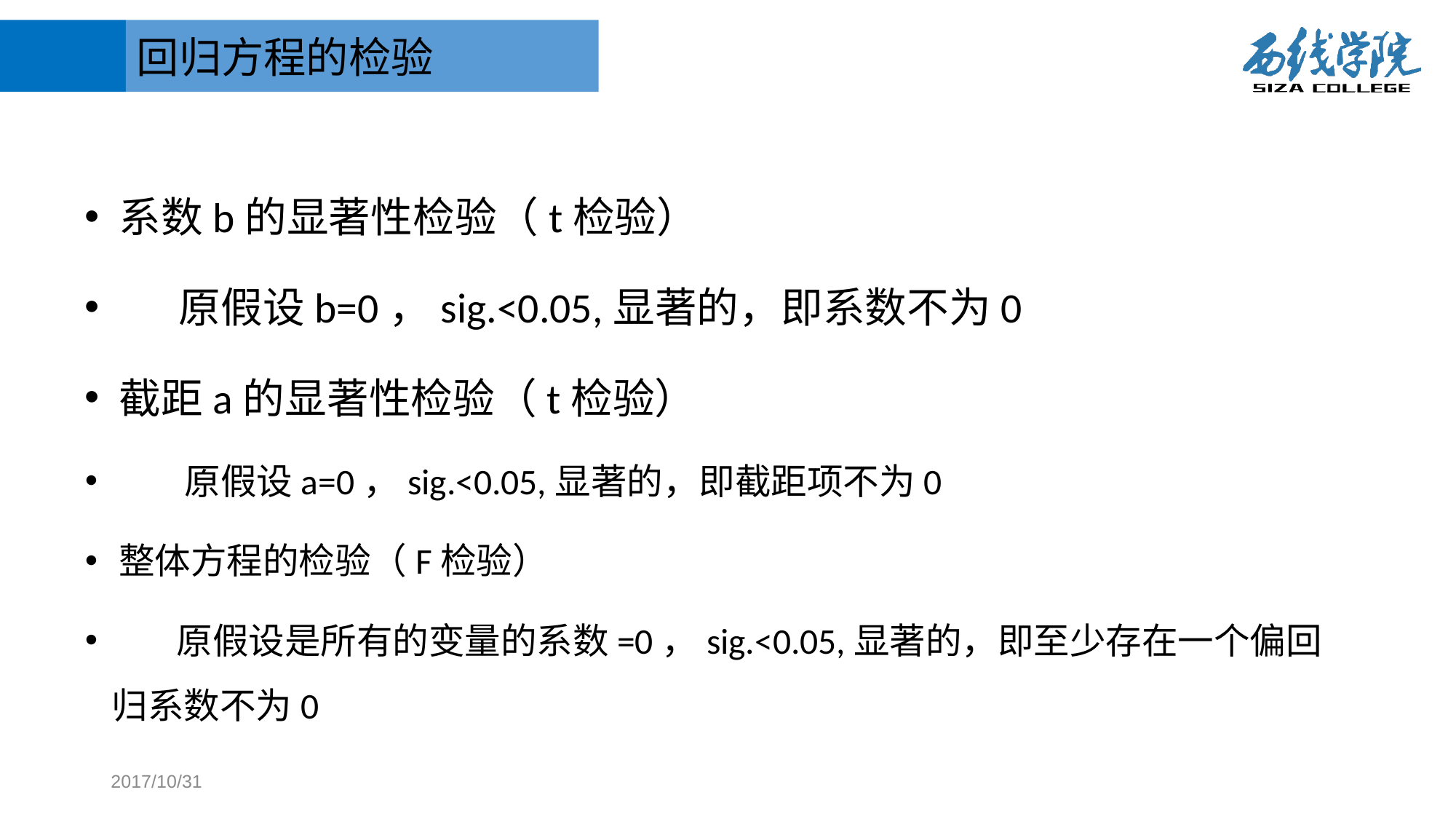

# 回归方程的检验
系数b的显著性检验（t检验）
      原假设b=0，sig.<0.05,显著的，即系数不为0
截距a的显著性检验（t检验）
        原假设a=0，sig.<0.05,显著的，即截距项不为0
整体方程的检验（F检验）
       原假设是所有的变量的系数=0，sig.<0.05,显著的，即至少存在一个偏回归系数不为0

2017/10/31